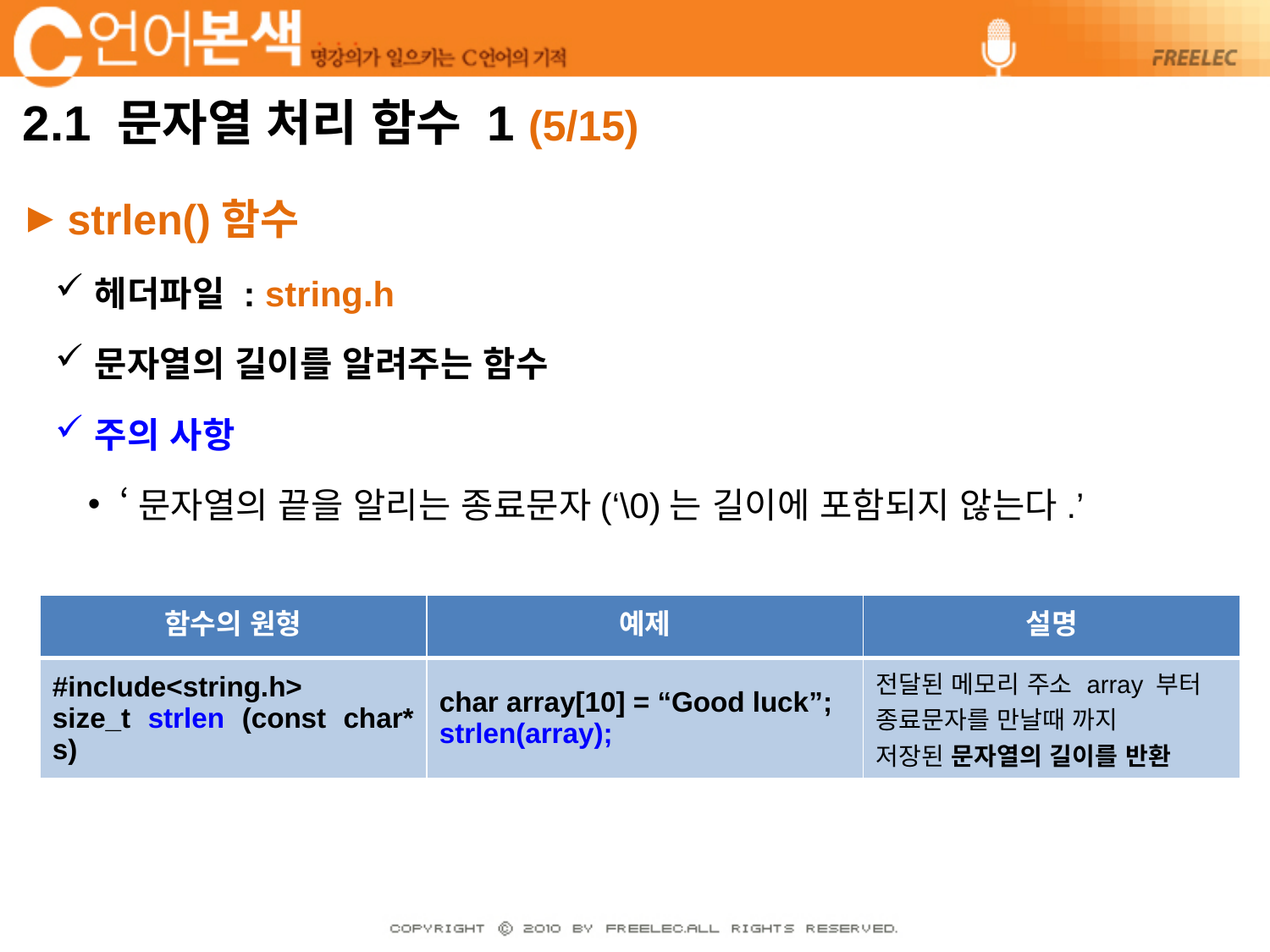

# 2.1 문자열 처리 함수 1 (5/15)
strlen()함수
헤더파일 : string.h
문자열의 길이를 알려주는 함수
주의 사항
‘문자열의 끝을 알리는 종료문자(‘\0)는 길이에 포함되지 않는다.’

| 함수의 원형 | 예제 | 설명 |
| --- | --- | --- |
| #include<string.h> size\_t strlen (const char\* s) | char array[10] = “Good luck”; strlen(array); | 전달된 메모리 주소 array 부터 종료문자를 만날때 까지 저장된 문자열의 길이를 반환 |